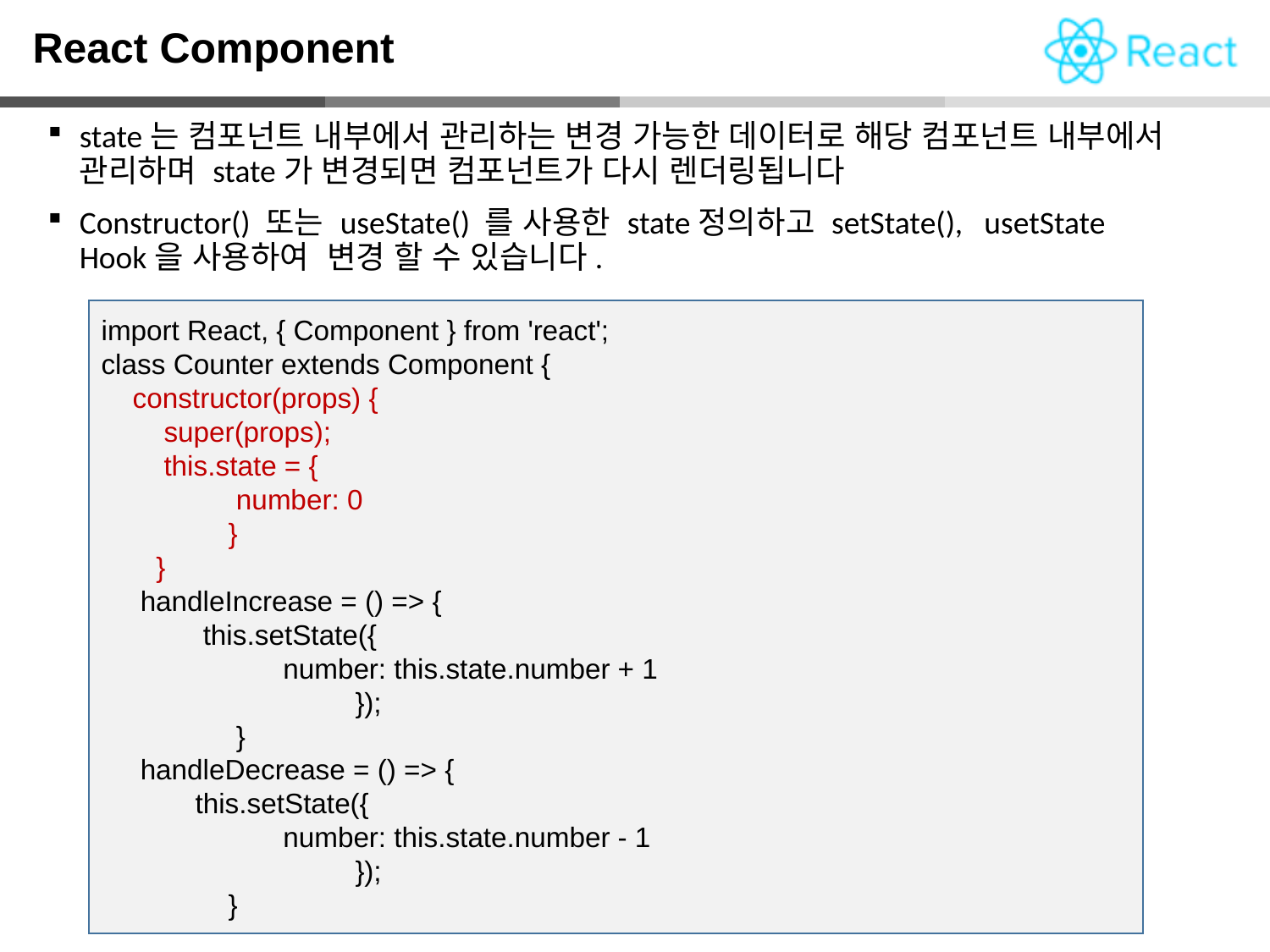

React Component
state는 컴포넌트 내부에서 관리하는 변경 가능한 데이터로 해당 컴포넌트 내부에서 관리하며 state가 변경되면 컴포넌트가 다시 렌더링됩니다
Constructor() 또는 useState() 를 사용한 state정의하고 setState(),   usetState Hook을 사용하여  변경 할 수 있습니다.
import React, { Component } from 'react';
class Counter extends Component {
    constructor(props) {
        super(props);
        this.state = {
      	 number: 0
	}
       }
     handleIncrease = () => {
             this.setState({
	       number: this.state.number + 1
		});
	 }
     handleDecrease = () => {
            this.setState({
	       number: this.state.number - 1
		});
	}